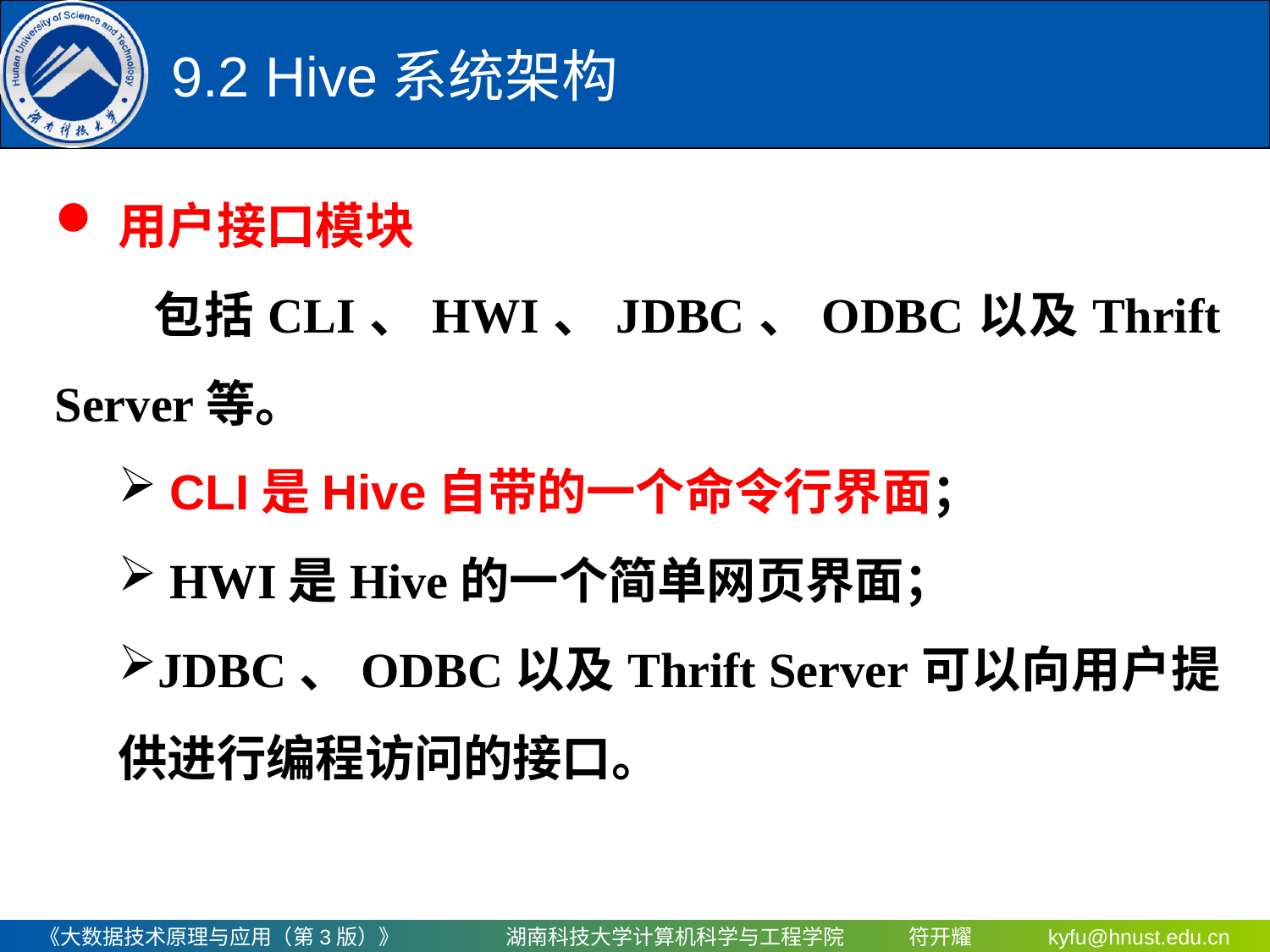

9.2 Hive系统架构
用户接口模块
包括CLI、HWI、JDBC、ODBC以及Thrift Server等。
 CLI是Hive自带的一个命令行界面；
 HWI是Hive的一个简单网页界面；
JDBC、ODBC以及Thrift Server可以向用户提供进行编程访问的接口。